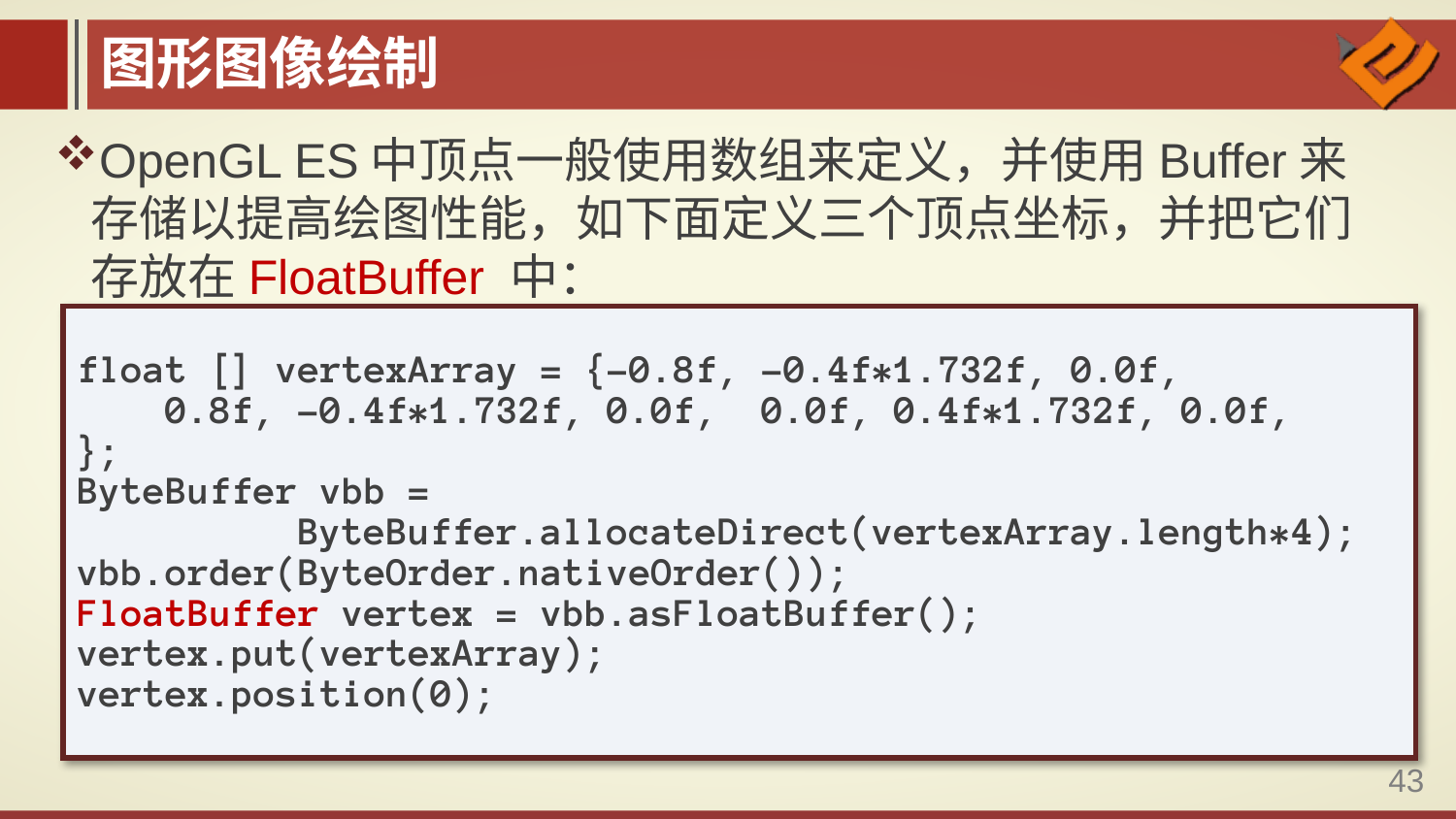

图形图像绘制
OpenGL ES中顶点一般使用数组来定义，并使用Buffer来存储以提高绘图性能，如下面定义三个顶点坐标，并把它们存放在FloatBuffer 中：
| float [] vertexArray = {-0.8f, -0.4f\*1.732f, 0.0f, 0.8f, -0.4f\*1.732f, 0.0f, 0.0f, 0.4f\*1.732f, 0.0f, }; ByteBuffer vbb = ByteBuffer.allocateDirect(vertexArray.length\*4); vbb.order(ByteOrder.nativeOrder()); FloatBuffer vertex = vbb.asFloatBuffer(); vertex.put(vertexArray); vertex.position(0); |
| --- |